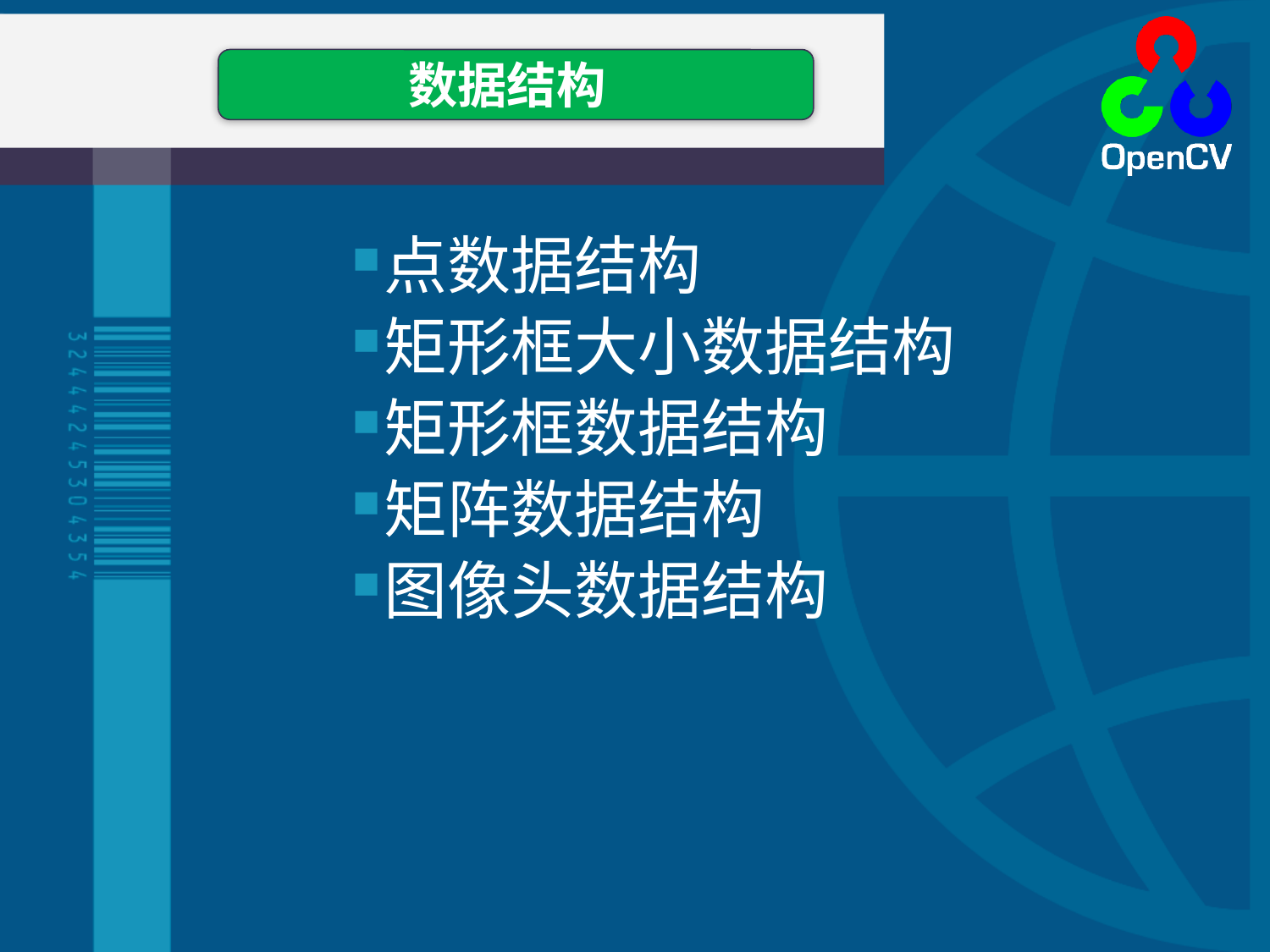

数据结构

点数据结构
矩形框大小数据结构
矩形框数据结构
矩阵数据结构
图像头数据结构